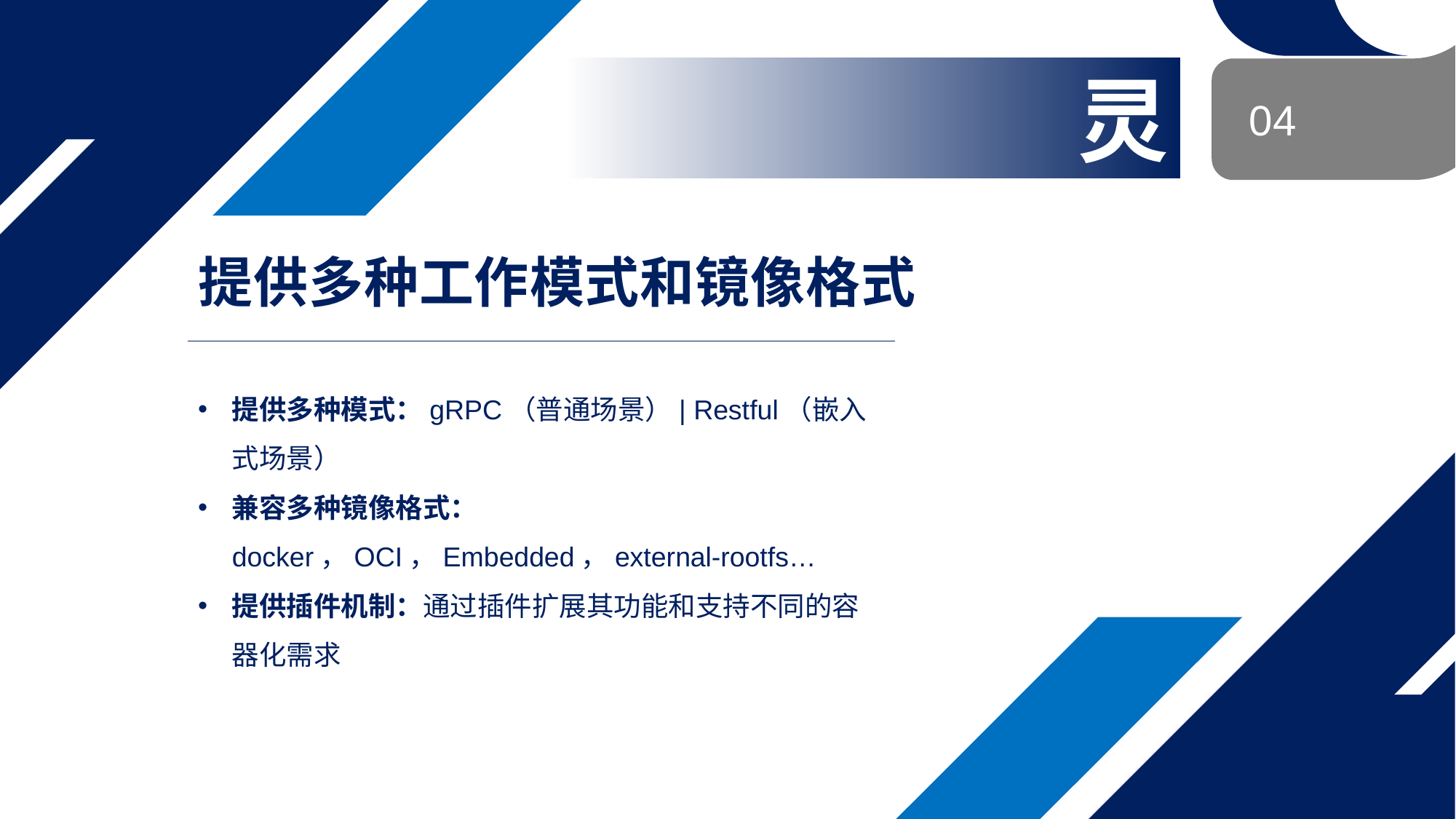

02
01

04
03

灵

提供多种工作模式和镜像格式

提供多种模式：gRPC（普通场景）| Restful（嵌入式场景）
兼容多种镜像格式：docker，OCI，Embedded，external-rootfs…
提供插件机制：通过插件扩展其功能和支持不同的容器化需求